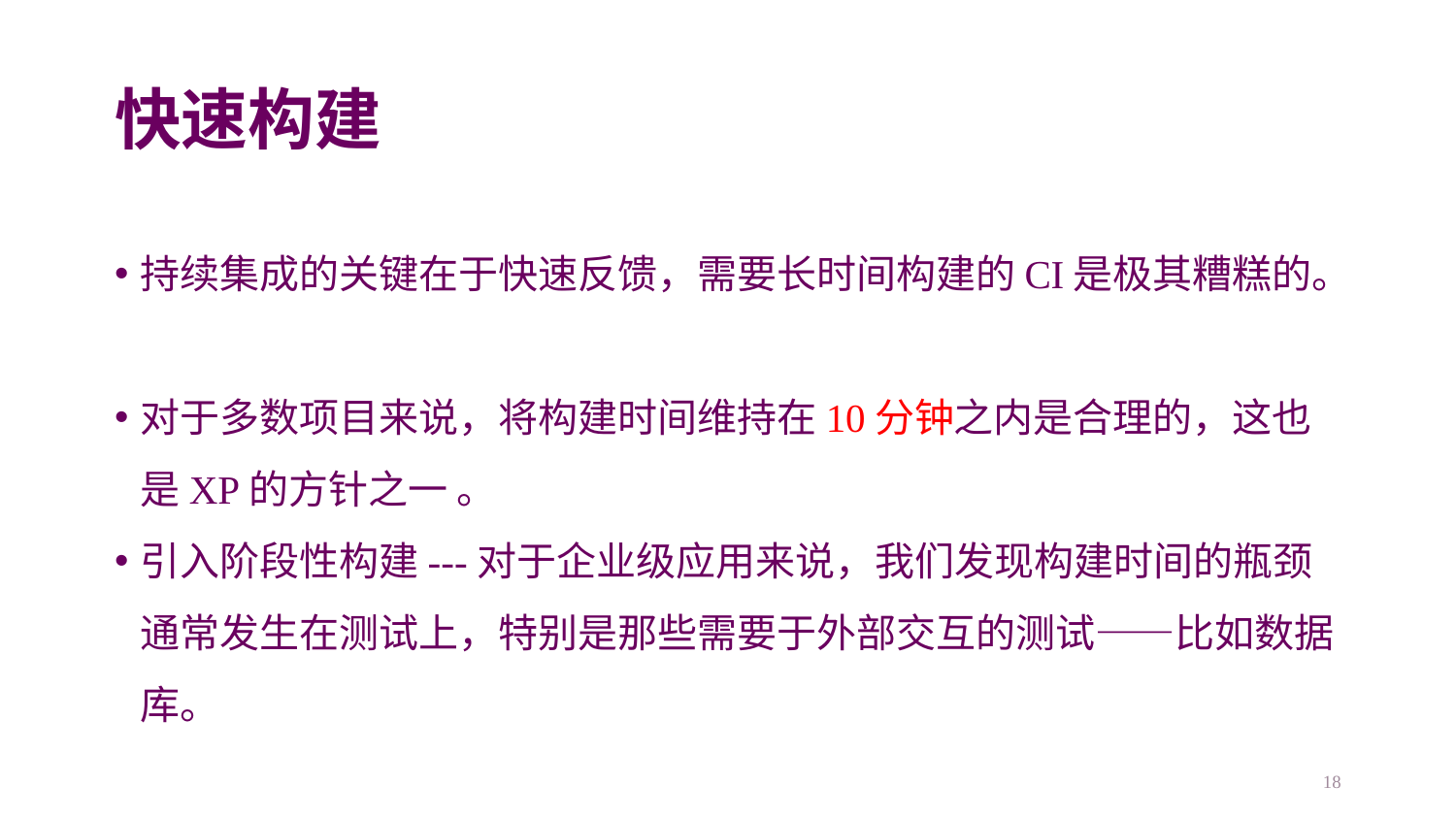

# 快速构建
持续集成的关键在于快速反馈，需要长时间构建的CI是极其糟糕的。
对于多数项目来说，将构建时间维持在10分钟之内是合理的，这也是XP的方针之一 。
引入阶段性构建---对于企业级应用来说，我们发现构建时间的瓶颈通常发生在测试上，特别是那些需要于外部交互的测试——比如数据库。

18